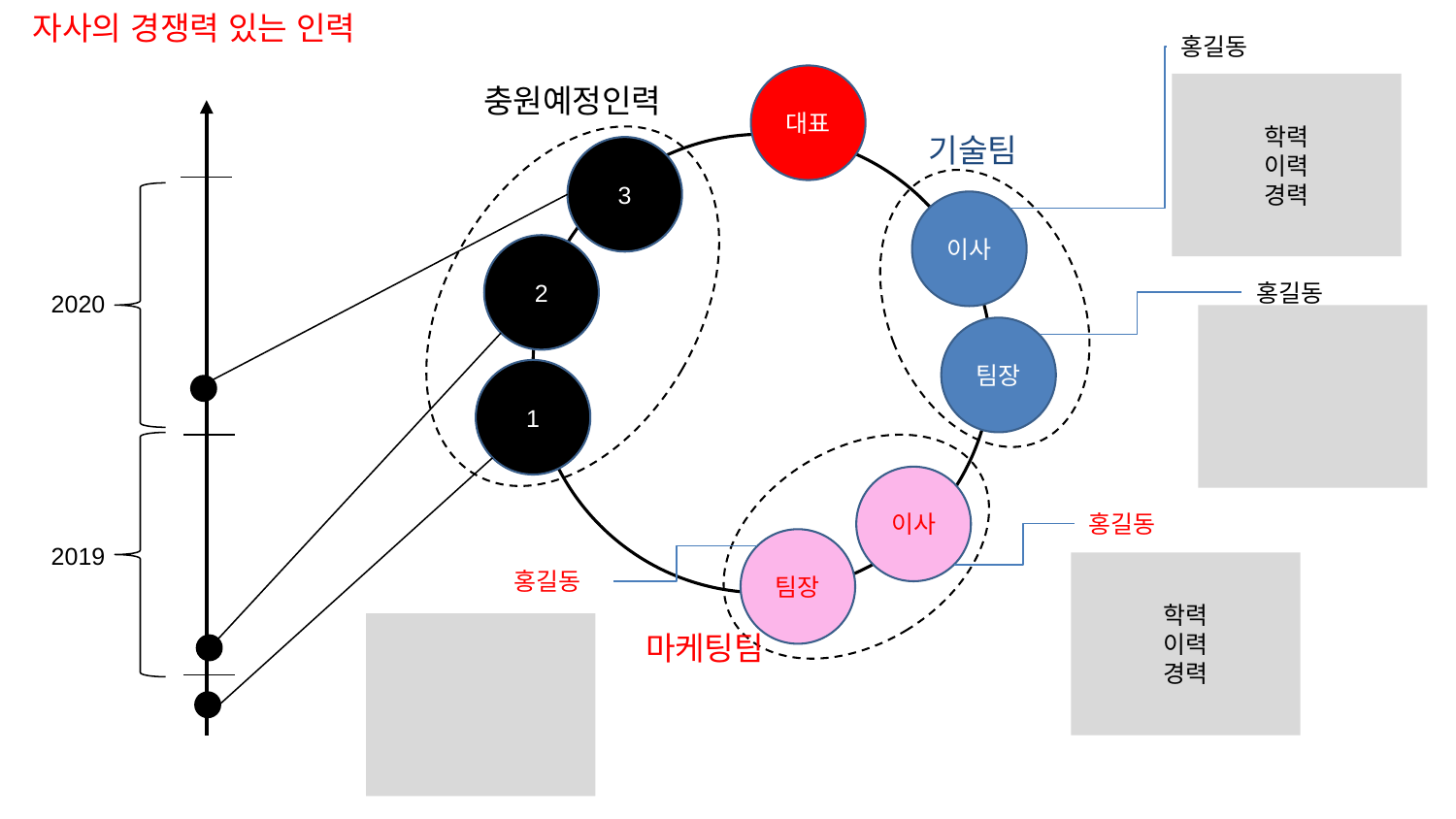

자사의 경쟁력 있는 인력
홍길동

충원예정인력
학력
이력
경력
대표

기술팀

3

이사
2
홍길동
2020

팀장
1

이사
홍길동
팀장
2019
학력
이력
경력
홍길동

마케팅팀